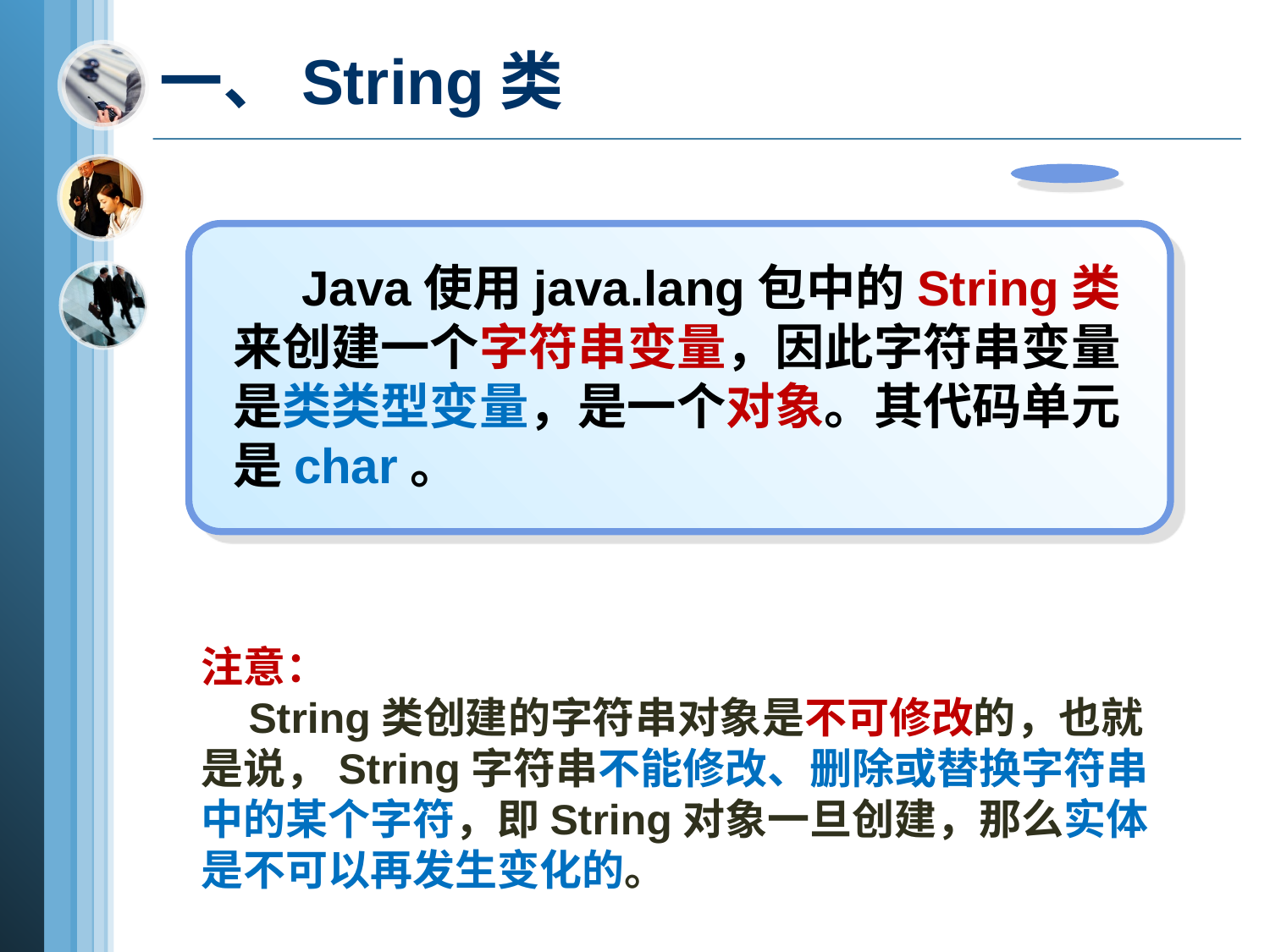

# 一、String类

     Java使用java.lang包中的String类来创建一个字符串变量，因此字符串变量是类类型变量，是一个对象。其代码单元是char。

注意：
    String类创建的字符串对象是不可修改的，也就是说，String字符串不能修改、删除或替换字符串中的某个字符，即String对象一旦创建，那么实体是不可以再发生变化的。